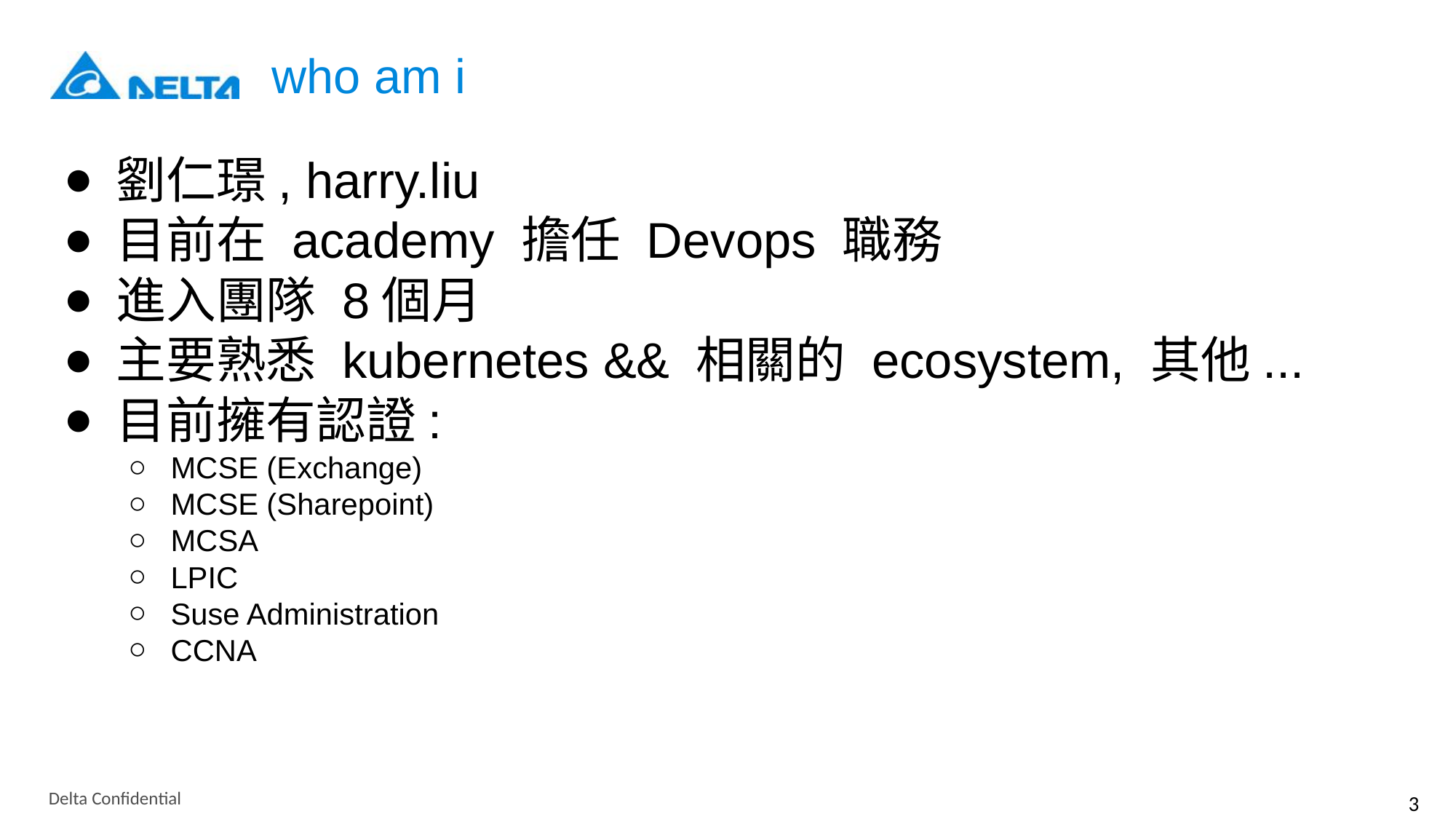

# who am i
劉仁璟, harry.liu
目前在 academy 擔任 Devops 職務
進入團隊 8個月
主要熟悉 kubernetes && 相關的 ecosystem, 其他...
目前擁有認證:
MCSE (Exchange)
MCSE (Sharepoint)
MCSA
LPIC
Suse Administration
CCNA